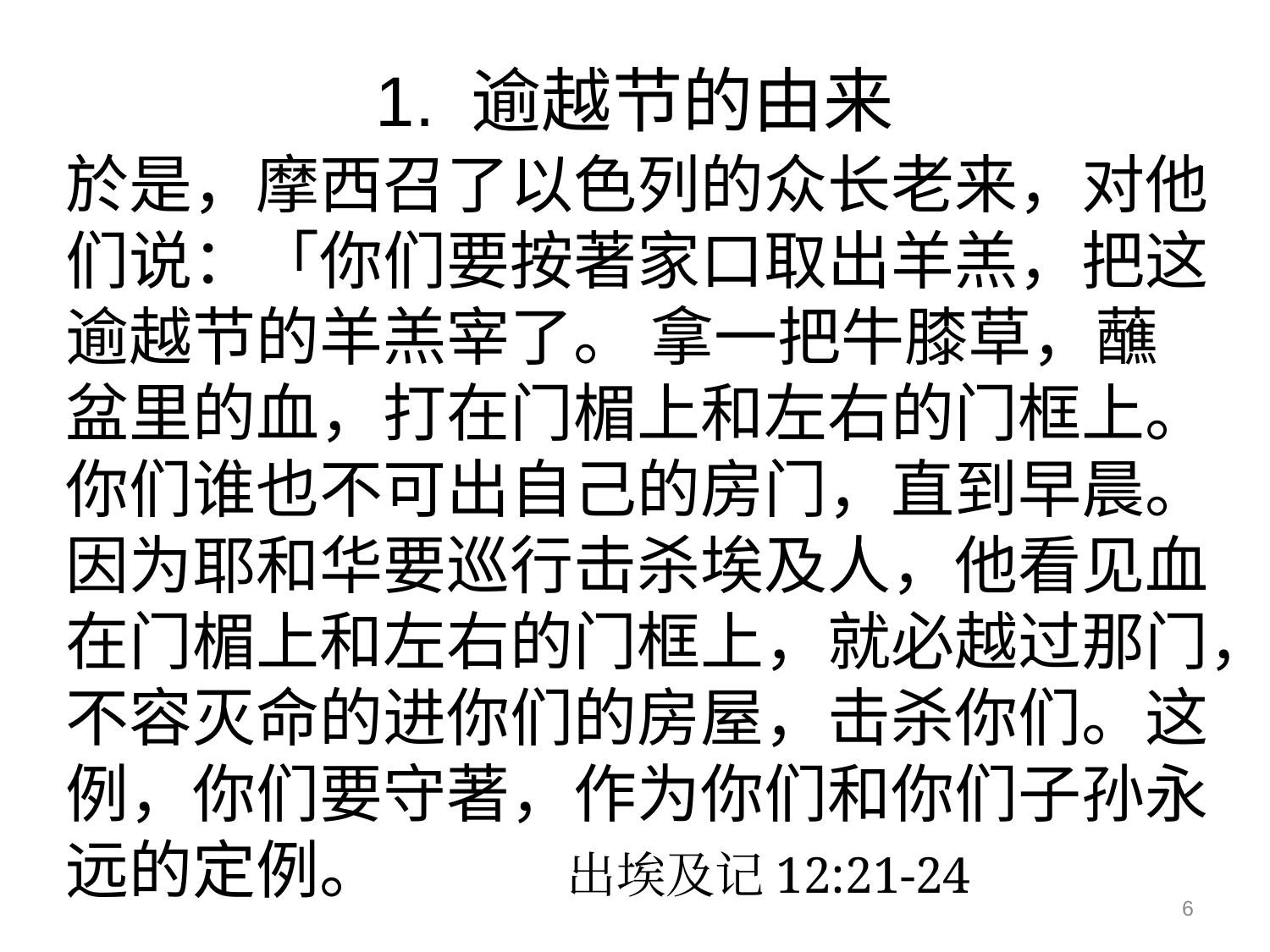

# 1. 逾越节的由来
於是，摩西召了以色列的众长老来，对他们说：「你们要按著家口取出羊羔，把这逾越节的羊羔宰了。 拿一把牛膝草，蘸盆里的血，打在门楣上和左右的门框上。你们谁也不可出自己的房门，直到早晨。因为耶和华要巡行击杀埃及人，他看见血在门楣上和左右的门框上，就必越过那门，不容灭命的进你们的房屋，击杀你们。这例，你们要守著，作为你们和你们子孙永远的定例。             出埃及记12:21-24
6